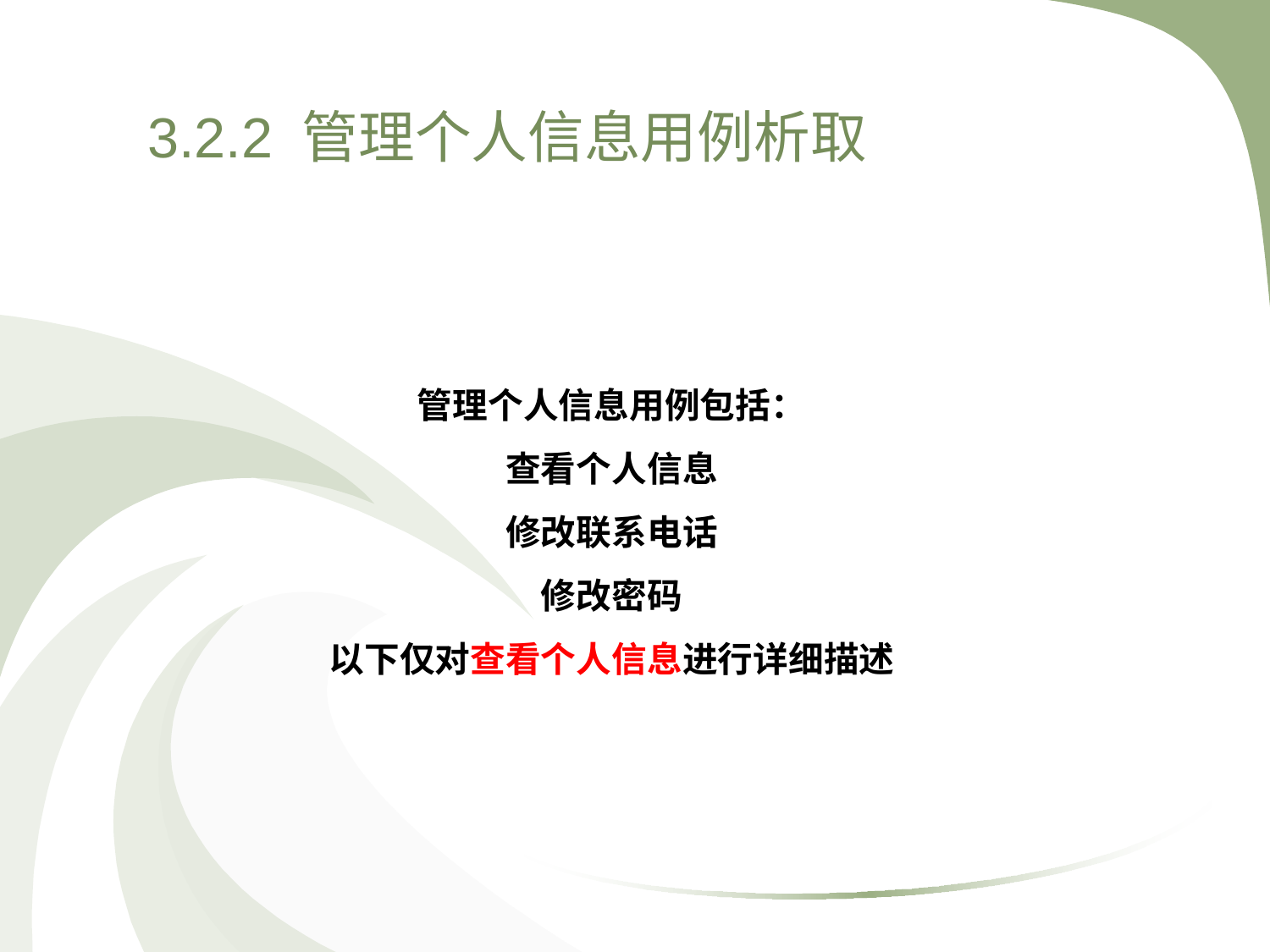

3.2.2 管理个人信息用例析取
管理个人信息用例包括：
查看个人信息
修改联系电话
修改密码
以下仅对查看个人信息进行详细描述